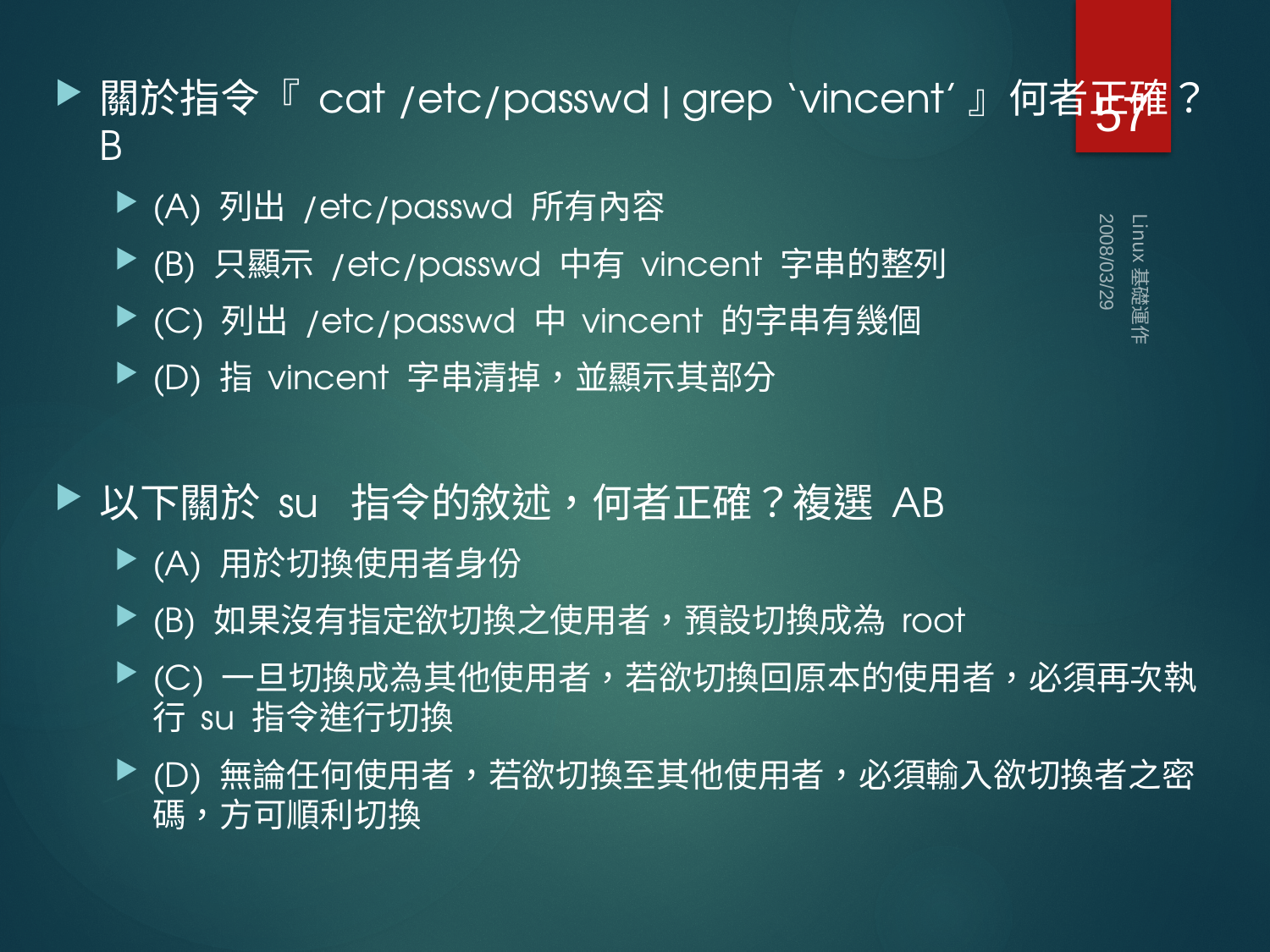

57
關於指令『 cat /etc/passwd | grep ‘vincent’』何者正確？B
(A) 列出 /etc/passwd 所有內容
(B) 只顯示 /etc/passwd 中有 vincent 字串的整列
(C) 列出 /etc/passwd 中 vincent 的字串有幾個
(D) 指 vincent 字串清掉，並顯示其部分

以下關於 su  指令的敘述，何者正確？複選 AB
(A) 用於切換使用者身份
(B) 如果沒有指定欲切換之使用者，預設切換成為 root
(C) 一旦切換成為其他使用者，若欲切換回原本的使用者，必須再次執行 su 指令進行切換
(D) 無論任何使用者，若欲切換至其他使用者，必須輸入欲切換者之密碼，方可順利切換
2008/03/29
Linux 基礎運作